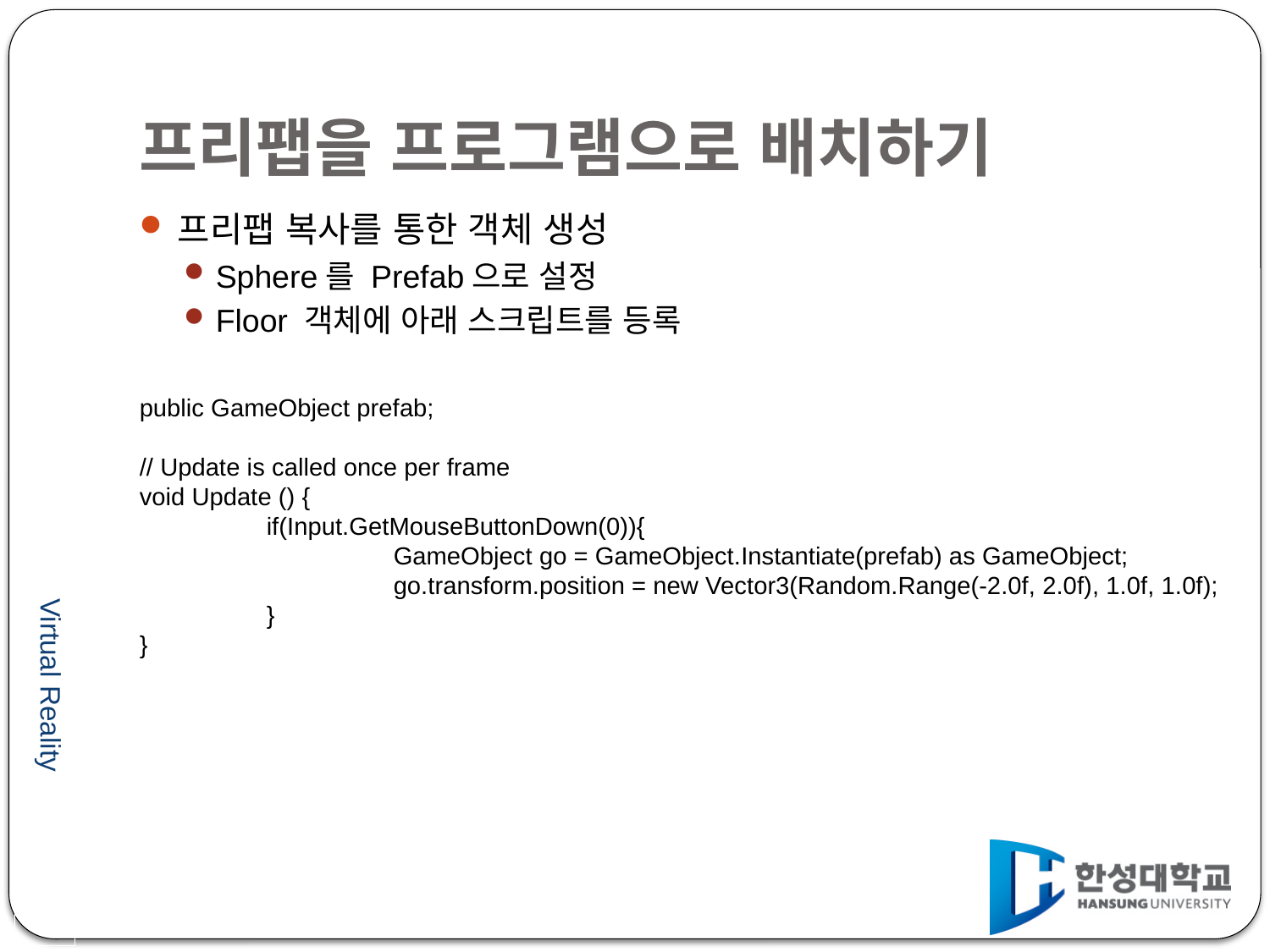

# 프리팹을 프로그램으로 배치하기
프리팹 복사를 통한 객체 생성
Sphere를 Prefab으로 설정
Floor 객체에 아래 스크립트를 등록
public GameObject prefab;

// Update is called once per frame
void Update () {
	if(Input.GetMouseButtonDown(0)){
		GameObject go = GameObject.Instantiate(prefab) as GameObject;
		go.transform.position = new Vector3(Random.Range(-2.0f, 2.0f), 1.0f, 1.0f);
	}
}